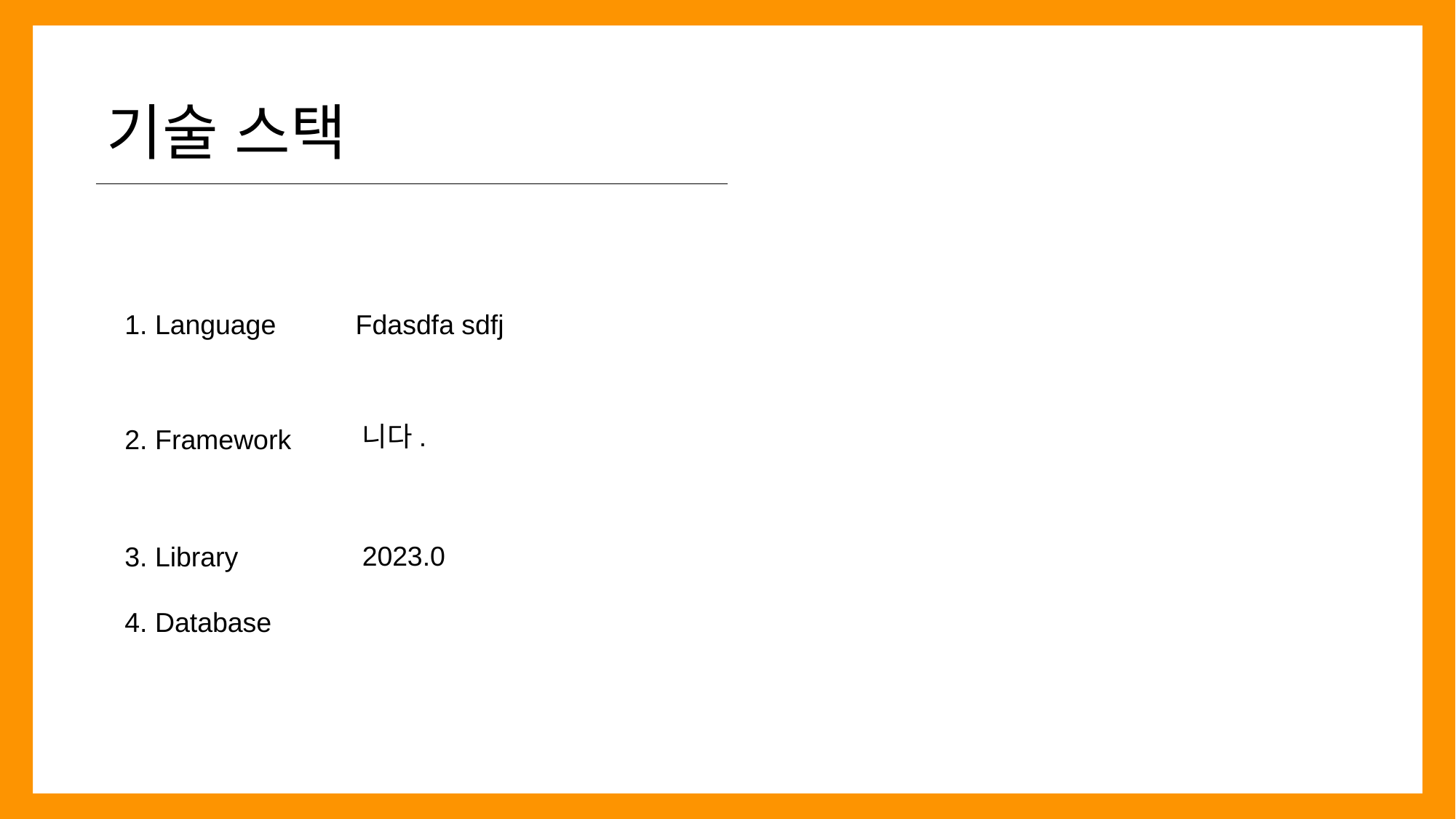

기술 스택
1. Language
Fdasdfa sdfj
니다.
2. Framework
2023.0
3. Library
4. Database